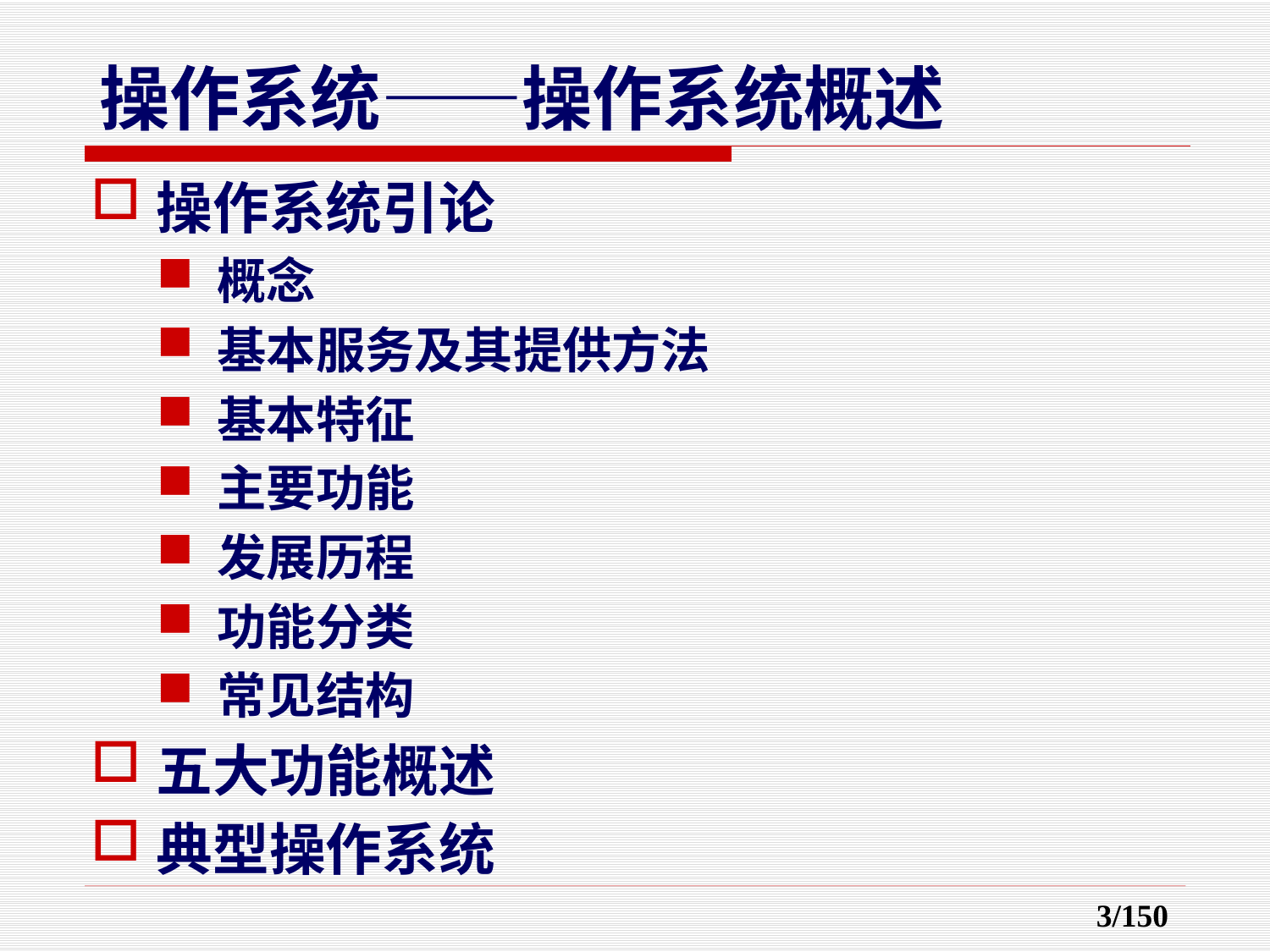

操作系统引论
概念
基本服务及其提供方法
基本特征
主要功能
发展历程
功能分类
常见结构
五大功能概述
典型操作系统